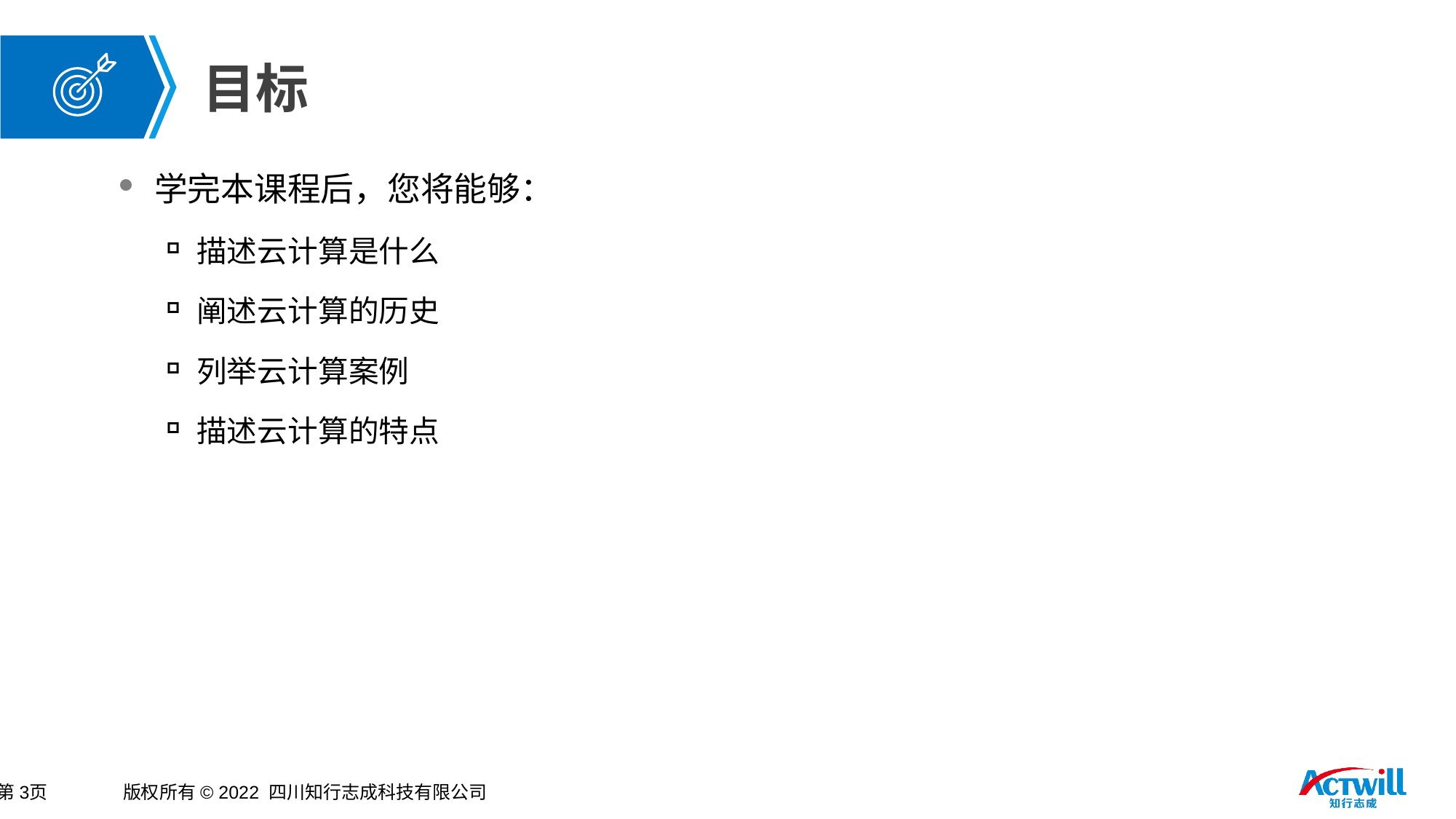

学完本课程后，您将能够：
描述云计算是什么
阐述云计算的历史
列举云计算案例
描述云计算的特点